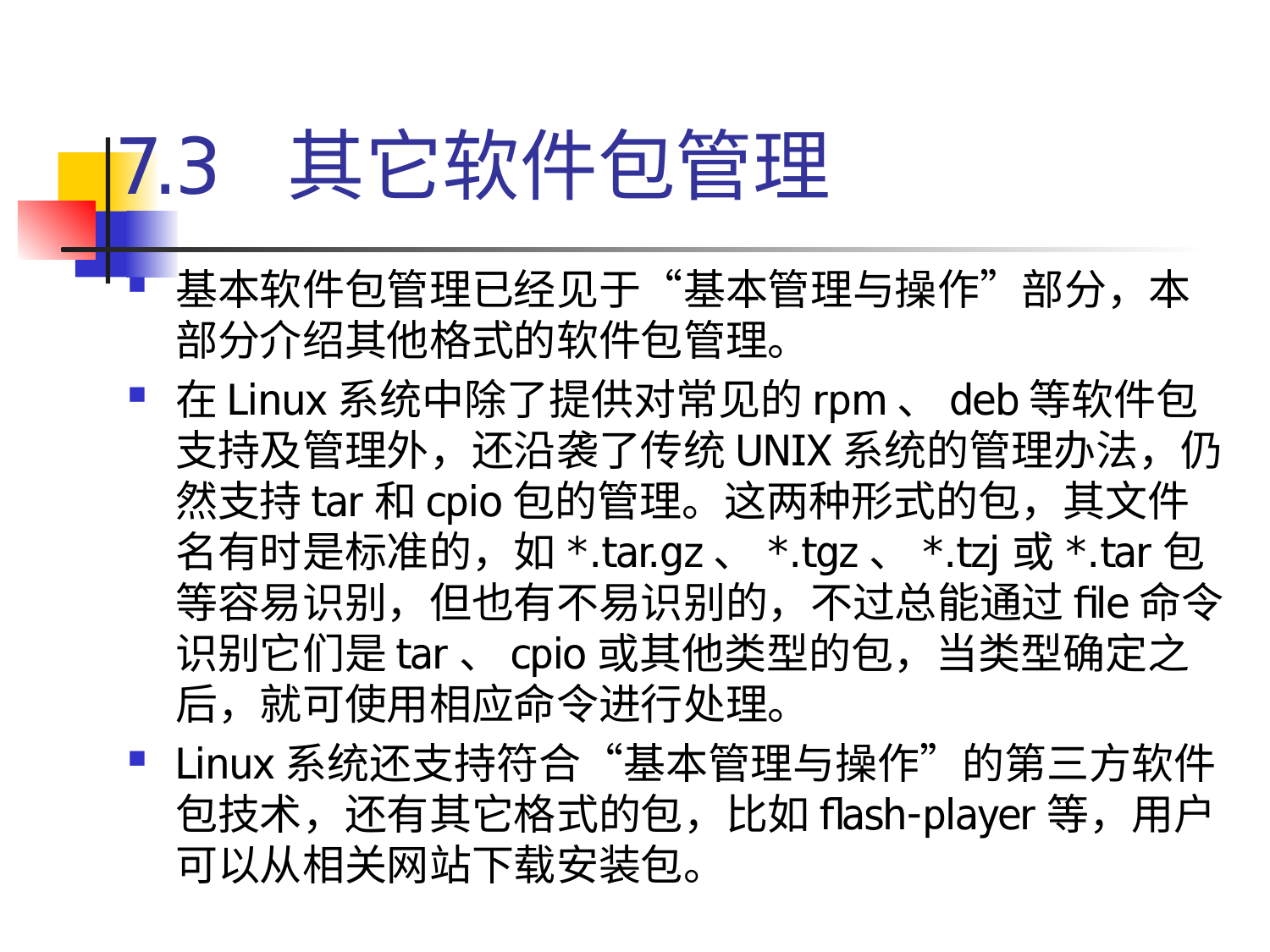

# 7.3  其它软件包管理
基本软件包管理已经见于“基本管理与操作”部分，本部分介绍其他格式的软件包管理。
在Linux系统中除了提供对常见的rpm、deb等软件包支持及管理外，还沿袭了传统UNIX系统的管理办法，仍然支持tar和cpio包的管理。这两种形式的包，其文件名有时是标准的，如*.tar.gz、*.tgz、*.tzj或*.tar包等容易识别，但也有不易识别的，不过总能通过file命令识别它们是tar、cpio或其他类型的包，当类型确定之后，就可使用相应命令进行处理。
Linux系统还支持符合“基本管理与操作”的第三方软件包技术，还有其它格式的包，比如flash-player等，用户可以从相关网站下载安装包。